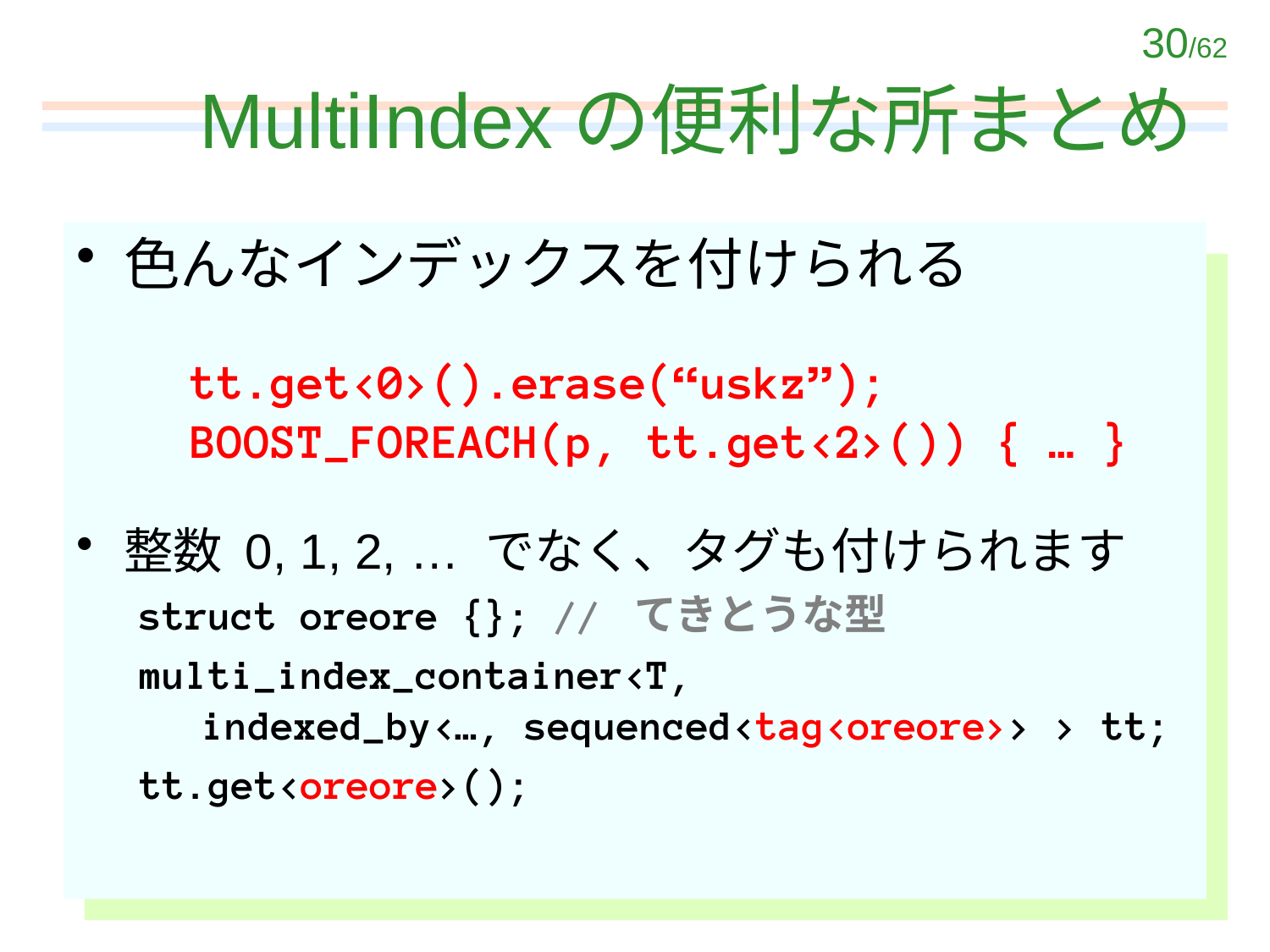

# MultiIndexの便利な所まとめ
色んなインデックスを付けられる

整数 0, 1, 2, … でなく、タグも付けられます
struct oreore {}; // てきとうな型
multi_index_container<T,
 indexed_by<…, sequenced<tag<oreore>> > tt;
tt.get<oreore>();
tt.get<0>().erase(“uskz”);
BOOST_FOREACH(p, tt.get<2>()) { … }